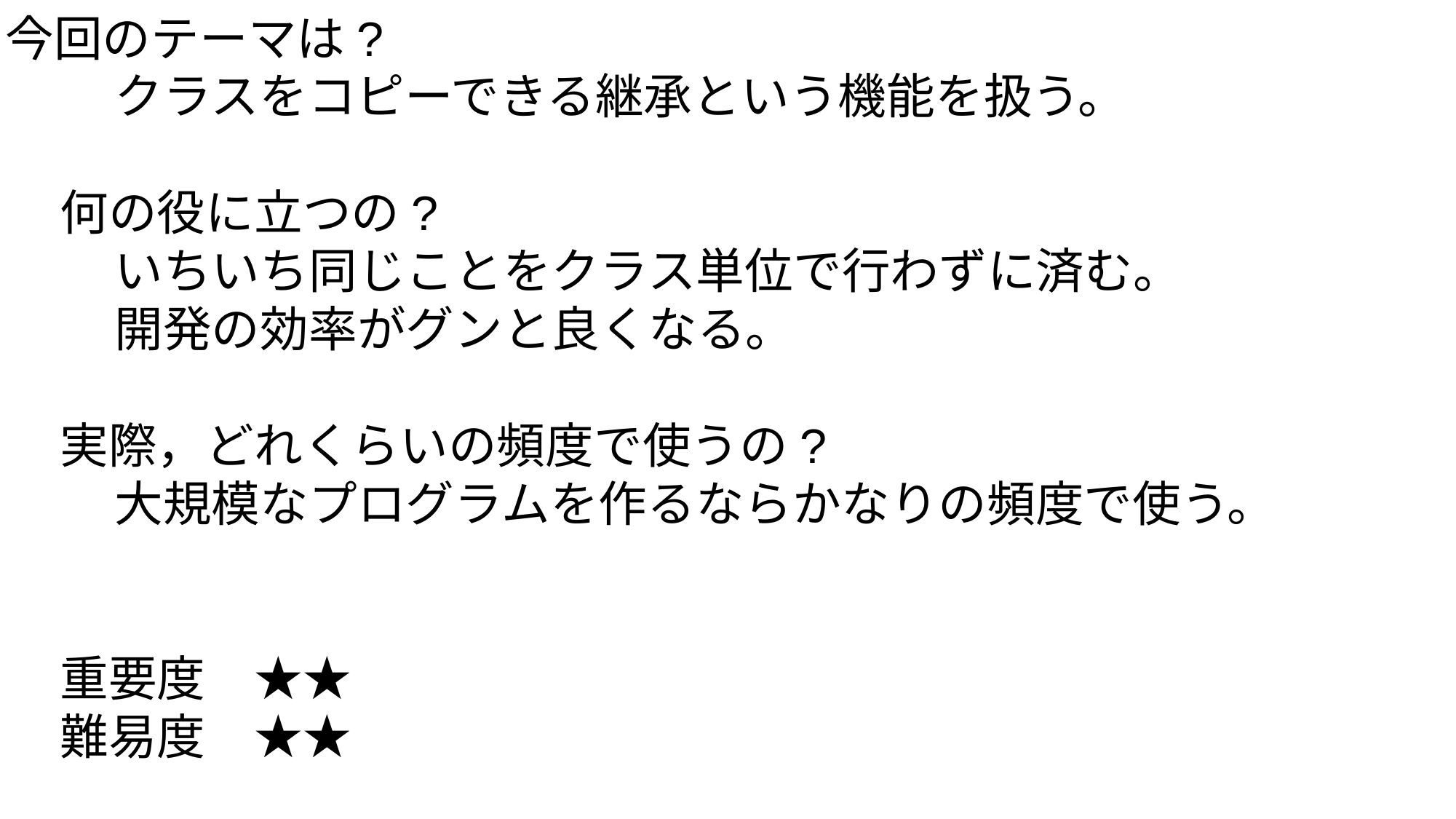

今回のテーマは?
クラスをコピーできる継承という機能を扱う。

何の役に立つの?
いちいち同じことをクラス単位で行わずに済む。
開発の効率がグンと良くなる。

実際，どれくらいの頻度で使うの?
大規模なプログラムを作るならかなりの頻度で使う。

重要度　★★
難易度　★★